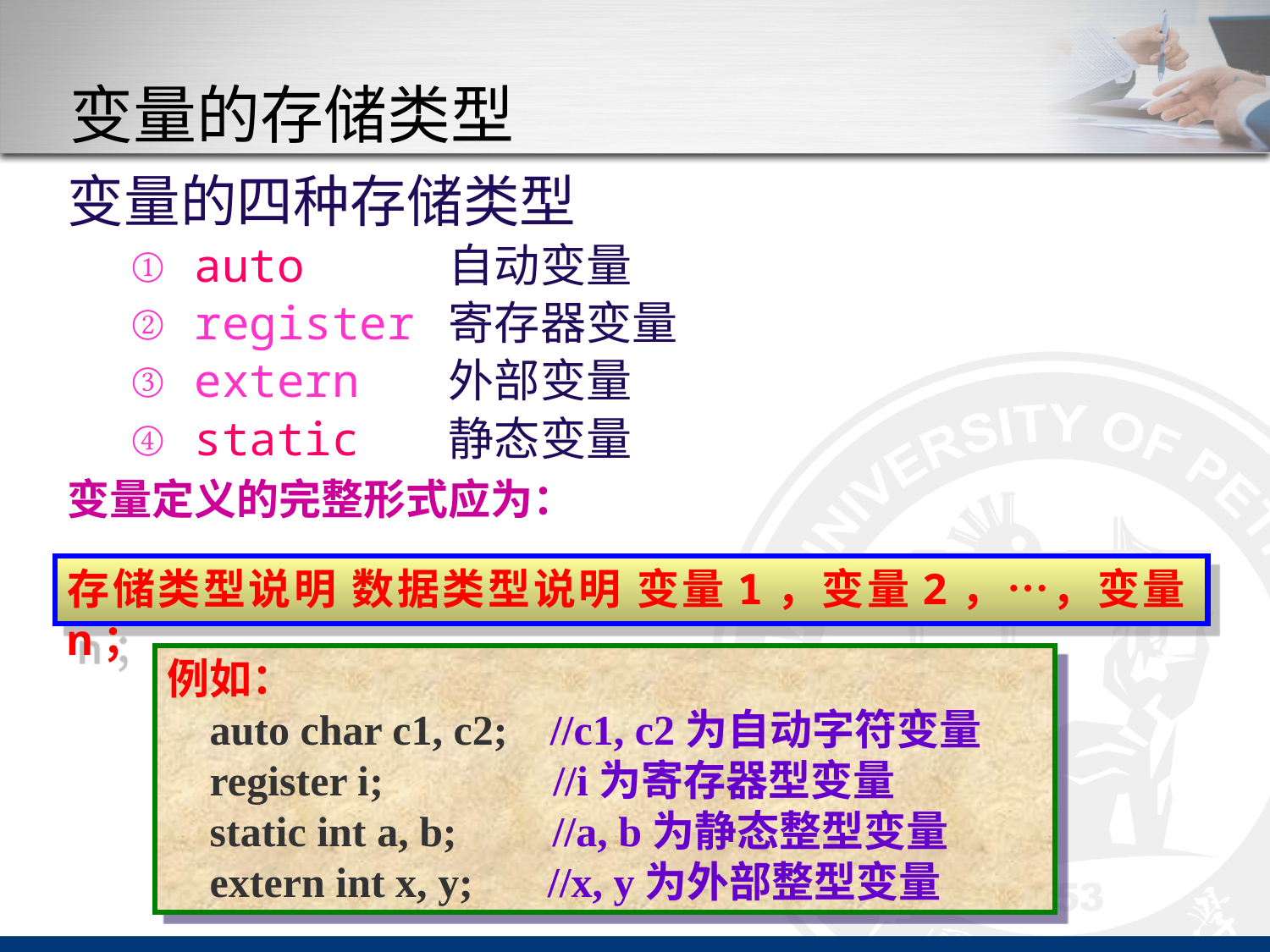

# 变量的存储类型
变量的四种存储类型
auto		自动变量
register 	寄存器变量
extern	外部变量
static	静态变量

变量定义的完整形式应为：
存储类型说明 数据类型说明 变量1，变量2，…，变量n；
例如：
    auto char c1, c2;    //c1, c2为自动字符变量
    register i;                //i为寄存器型变量
    static int a, b;         //a, b为静态整型变量
    extern int x, y;       //x, y为外部整型变量